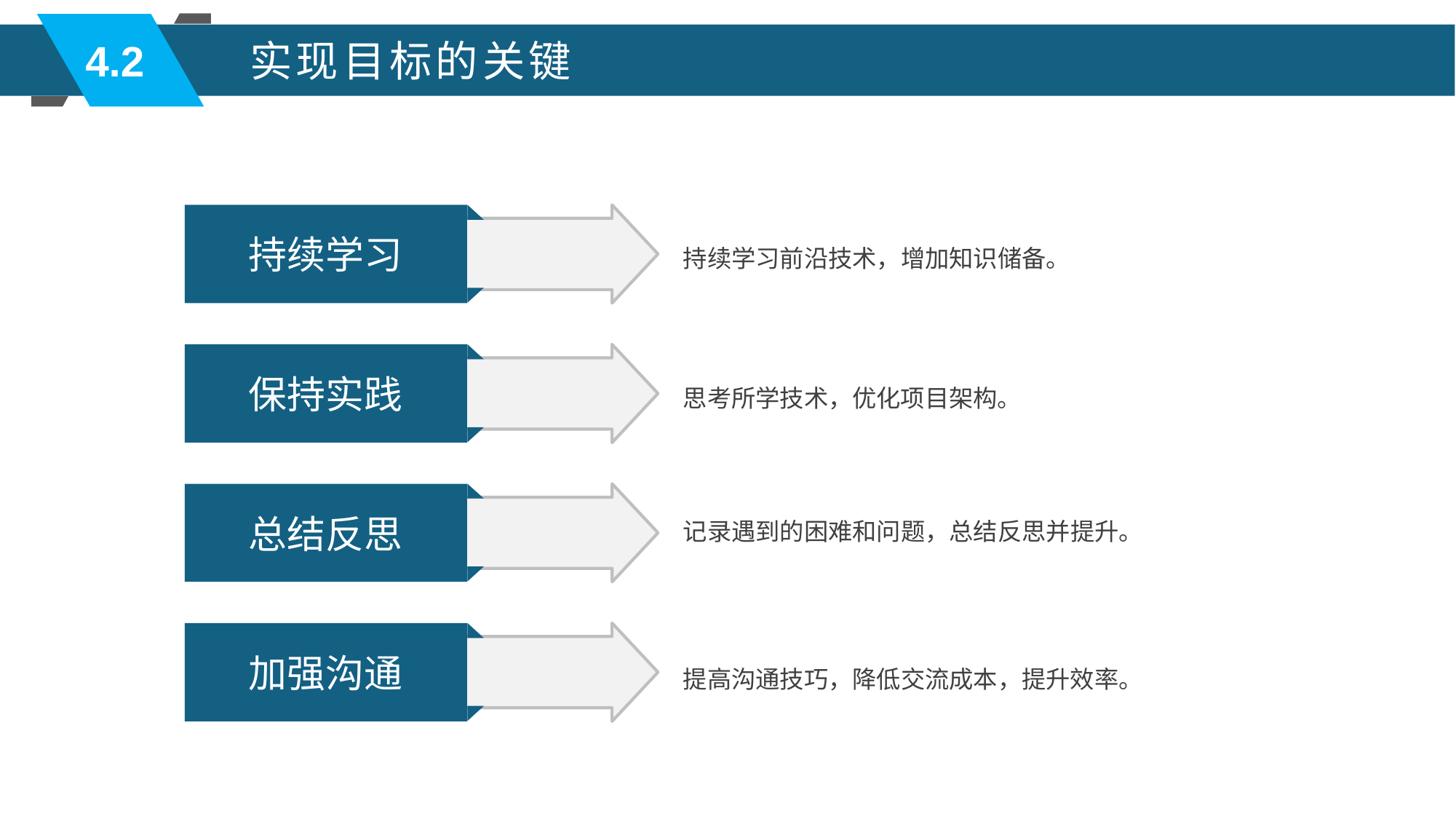

4.2
实现目标的关键

持续学习前沿技术，增加知识储备。
持续学习

思考所学技术，优化项目架构。
保持实践

记录遇到的困难和问题，总结反思并提升。
总结反思

提高沟通技巧，降低交流成本，提升效率。
加强沟通